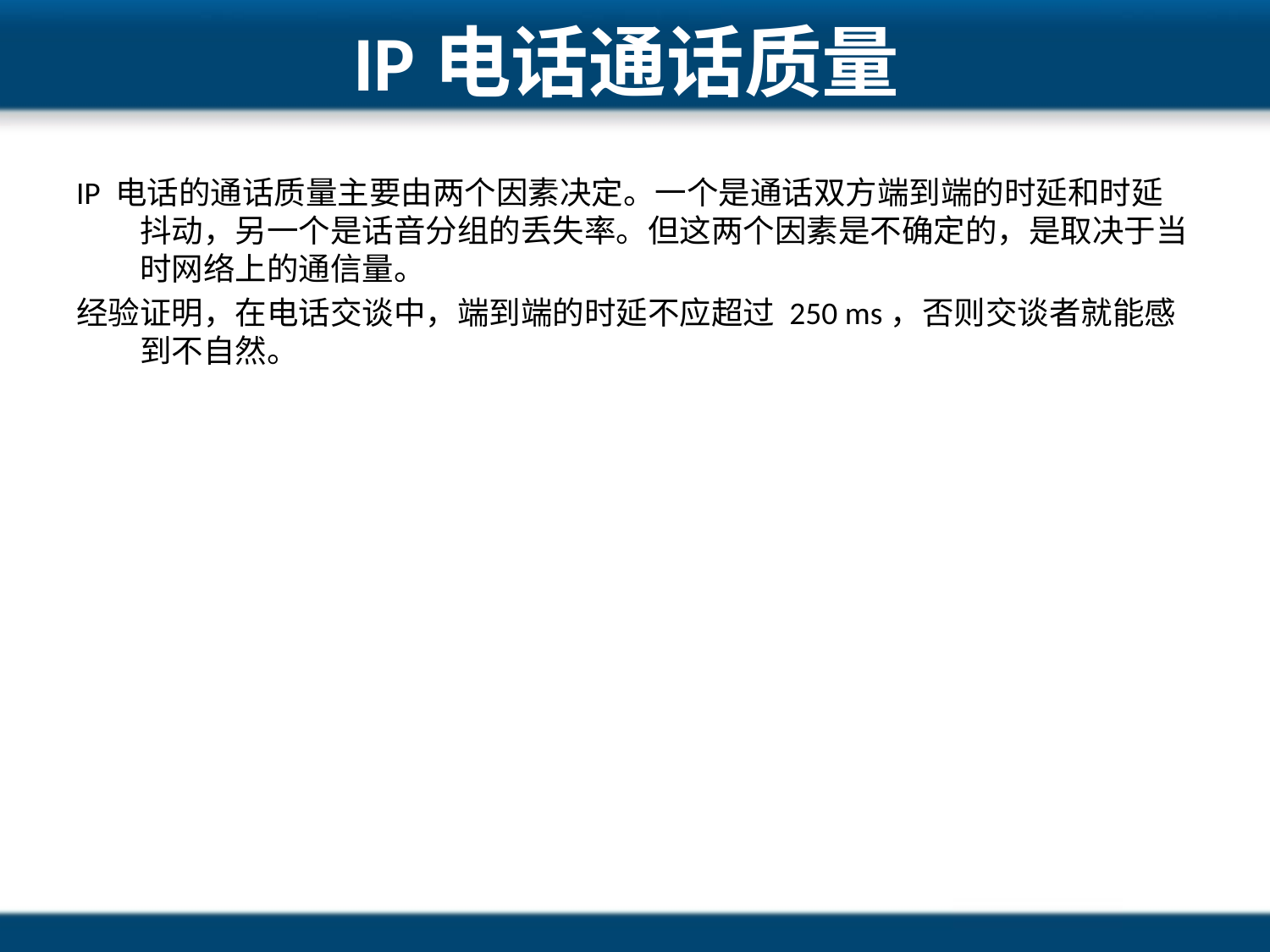

# IP电话通话质量
IP 电话的通话质量主要由两个因素决定。一个是通话双方端到端的时延和时延抖动，另一个是话音分组的丢失率。但这两个因素是不确定的，是取决于当时网络上的通信量。
经验证明，在电话交谈中，端到端的时延不应超过 250 ms，否则交谈者就能感到不自然。